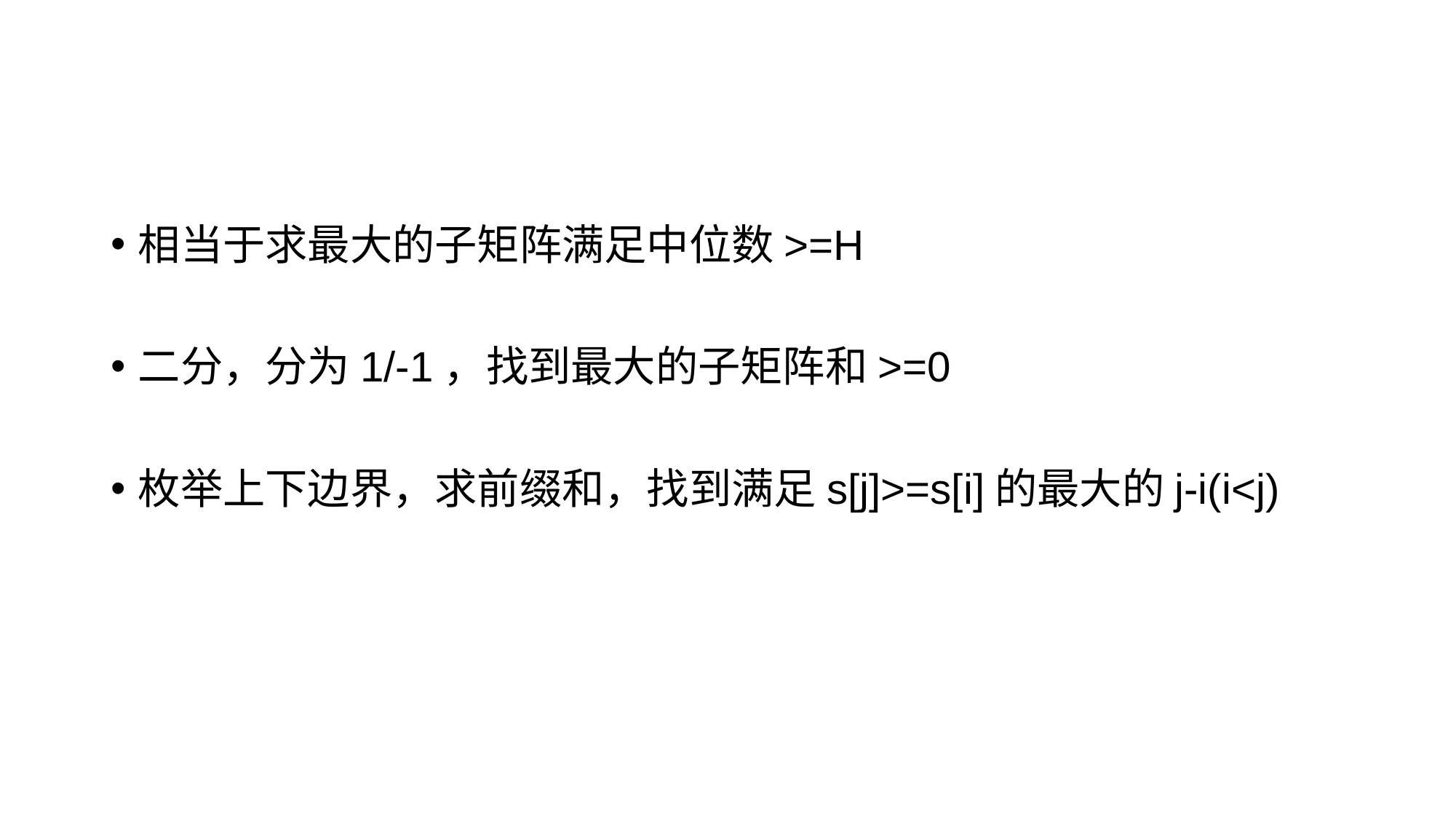

相当于求最大的子矩阵满足中位数>=H

二分，分为1/-1，找到最大的子矩阵和>=0

枚举上下边界，求前缀和，找到满足s[j]>=s[i]的最大的j-i(i<j)